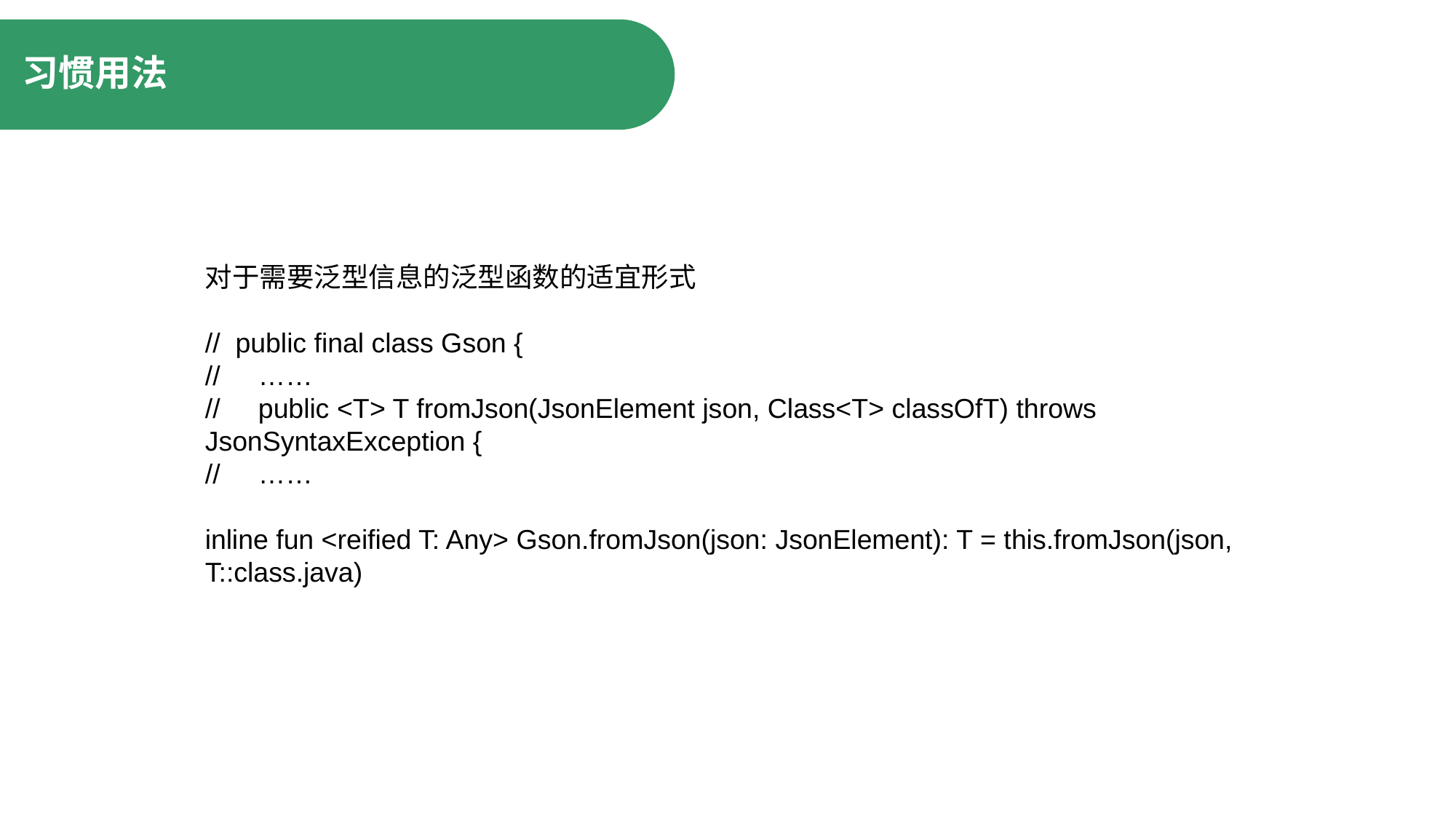

习惯用法
对于需要泛型信息的泛型函数的适宜形式

//  public final class Gson {
//     ……
//     public <T> T fromJson(JsonElement json, Class<T> classOfT) throws JsonSyntaxException {
//     ……

inline fun <reified T: Any> Gson.fromJson(json: JsonElement): T = this.fromJson(json, T::class.java)